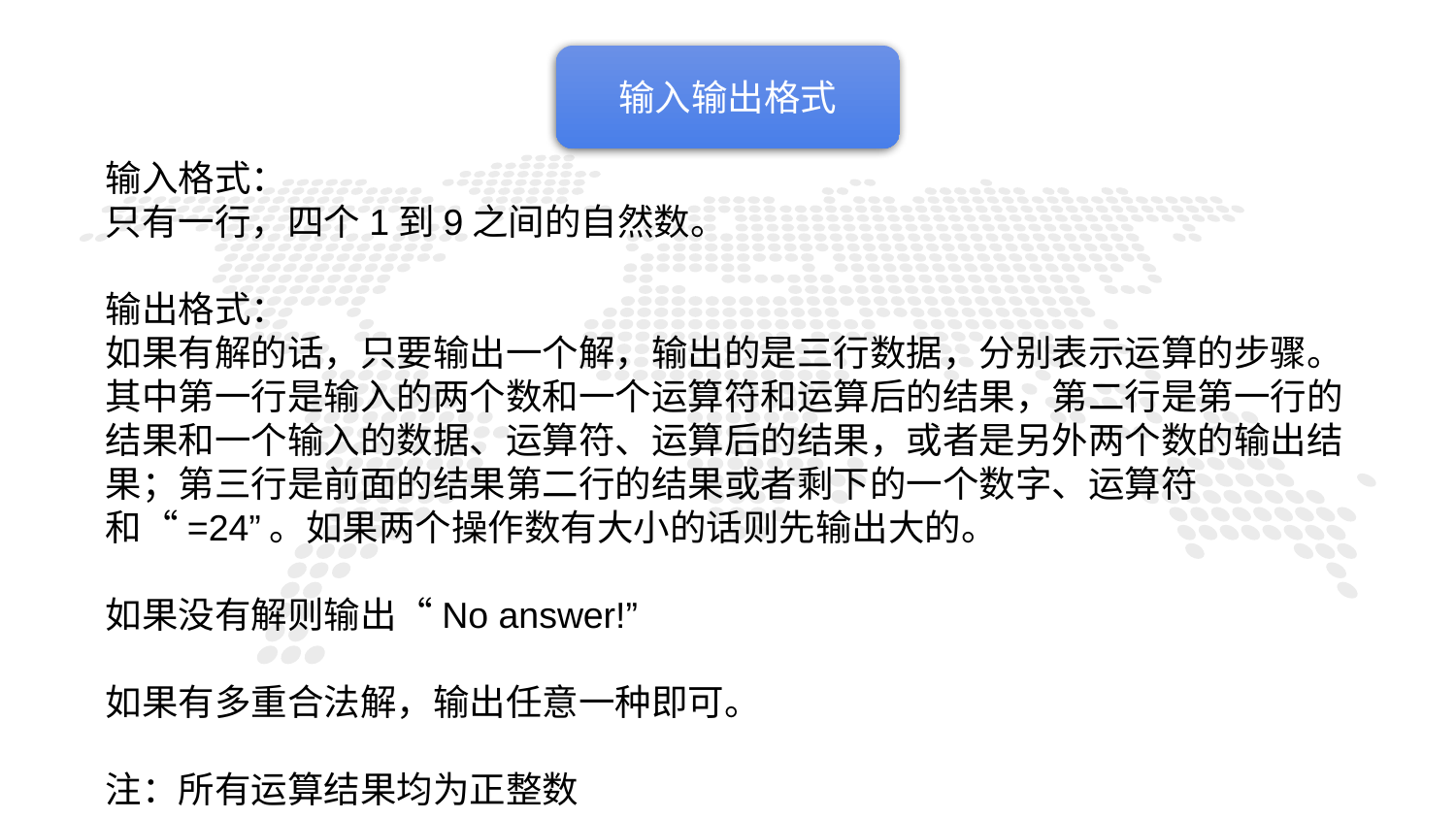

输入输出格式
输入格式：
只有一行，四个1到9之间的自然数。

输出格式：
如果有解的话，只要输出一个解，输出的是三行数据，分别表示运算的步骤。其中第一行是输入的两个数和一个运算符和运算后的结果，第二行是第一行的结果和一个输入的数据、运算符、运算后的结果，或者是另外两个数的输出结果；第三行是前面的结果第二行的结果或者剩下的一个数字、运算符和“=24”。如果两个操作数有大小的话则先输出大的。

如果没有解则输出“No answer!”

如果有多重合法解，输出任意一种即可。

注：所有运算结果均为正整数